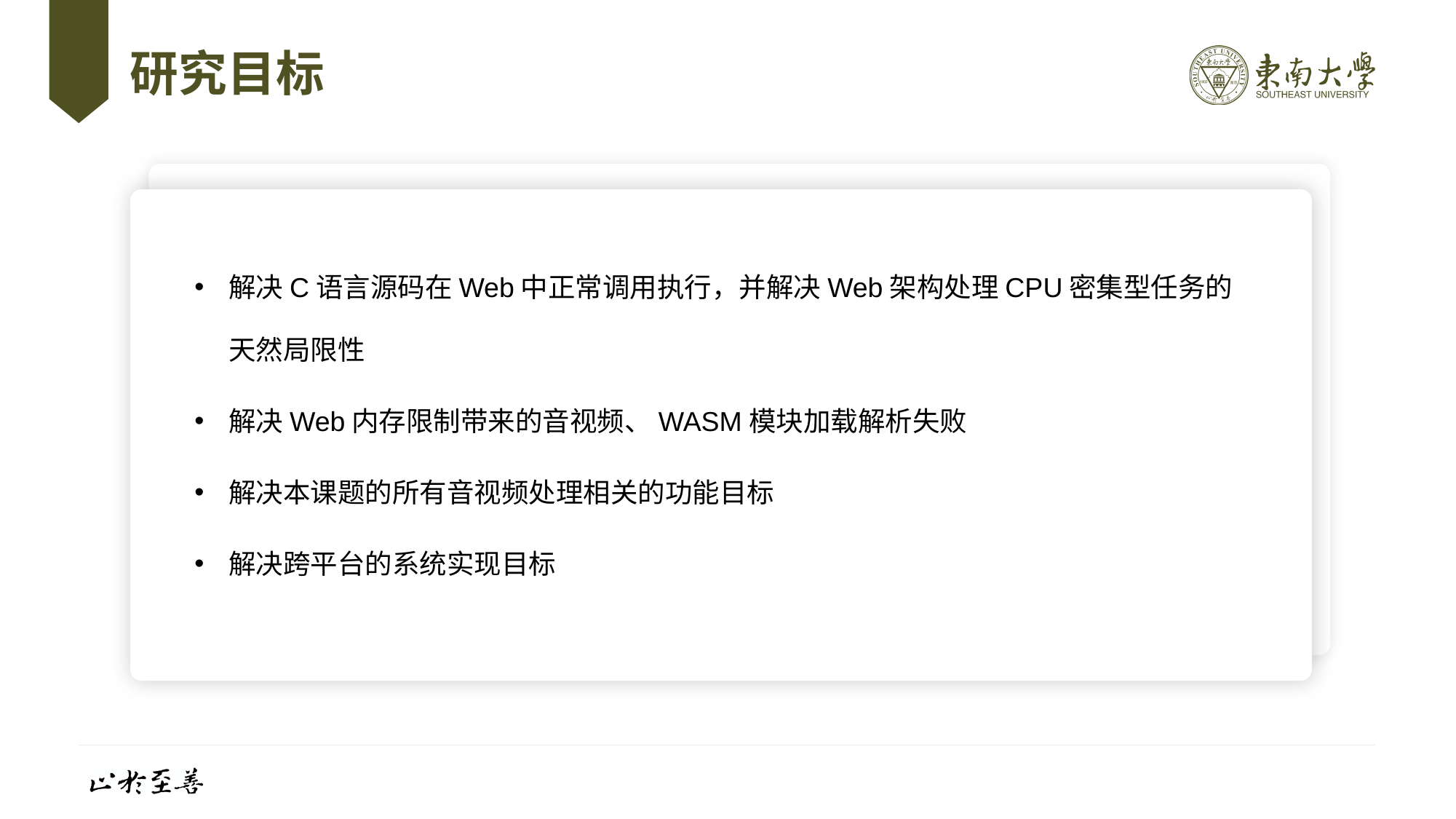

# 研究目标

解决C语言源码在Web中正常调用执行，并解决Web架构处理CPU密集型任务的天然局限性
解决Web内存限制带来的音视频、WASM模块加载解析失败
解决本课题的所有音视频处理相关的功能目标
解决跨平台的系统实现目标

12